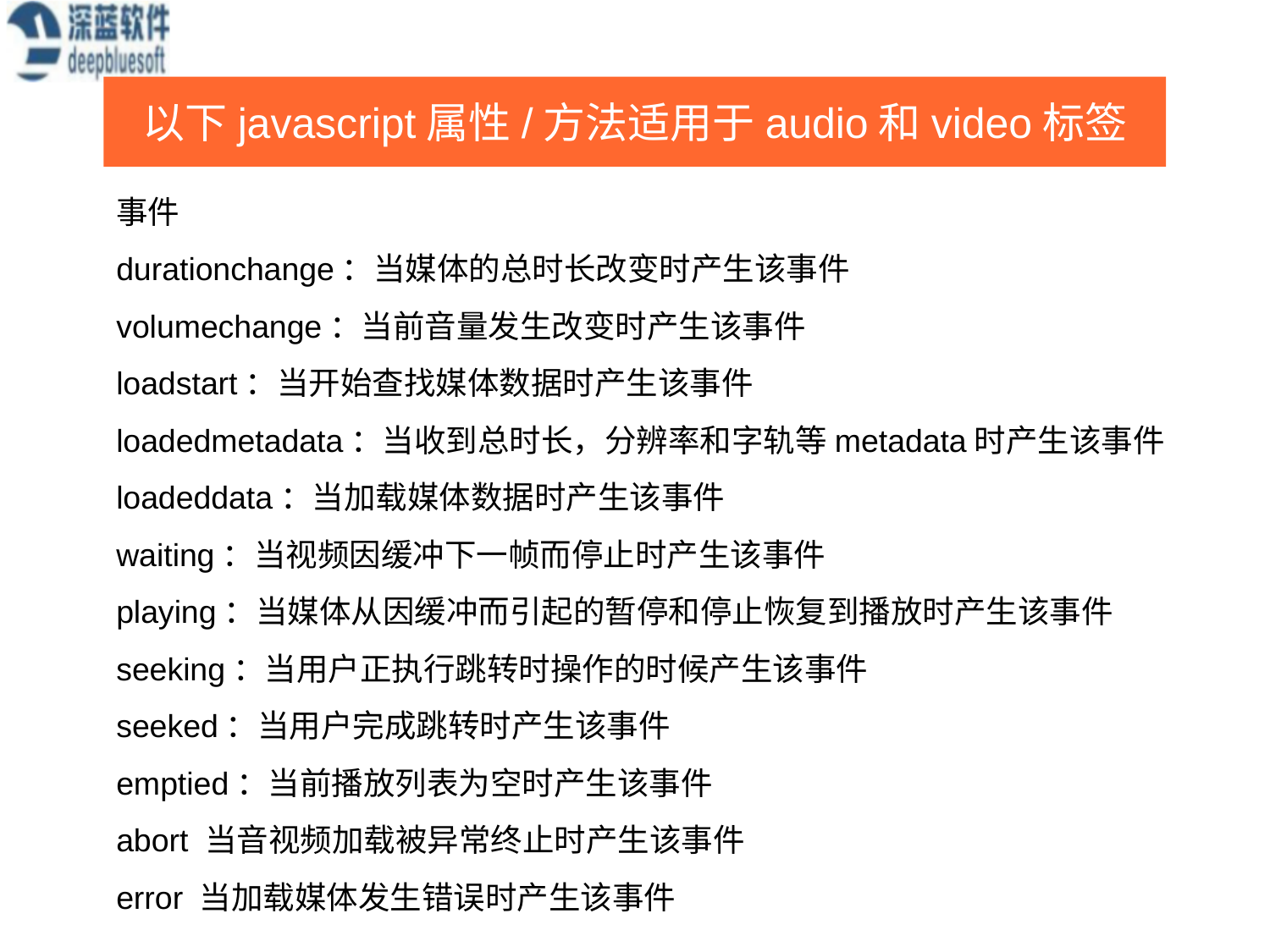

以下javascript属性/方法适用于audio和video标签
事件
durationchange：当媒体的总时长改变时产生该事件
volumechange：当前音量发生改变时产生该事件
loadstart：当开始查找媒体数据时产生该事件
loadedmetadata：当收到总时长，分辨率和字轨等metadata时产生该事件
loadeddata：当加载媒体数据时产生该事件
waiting：当视频因缓冲下一帧而停止时产生该事件
playing：当媒体从因缓冲而引起的暂停和停止恢复到播放时产生该事件
seeking：当用户正执行跳转时操作的时候产生该事件
seeked：当用户完成跳转时产生该事件
emptied：当前播放列表为空时产生该事件
abort 当音视频加载被异常终止时产生该事件
error 当加载媒体发生错误时产生该事件